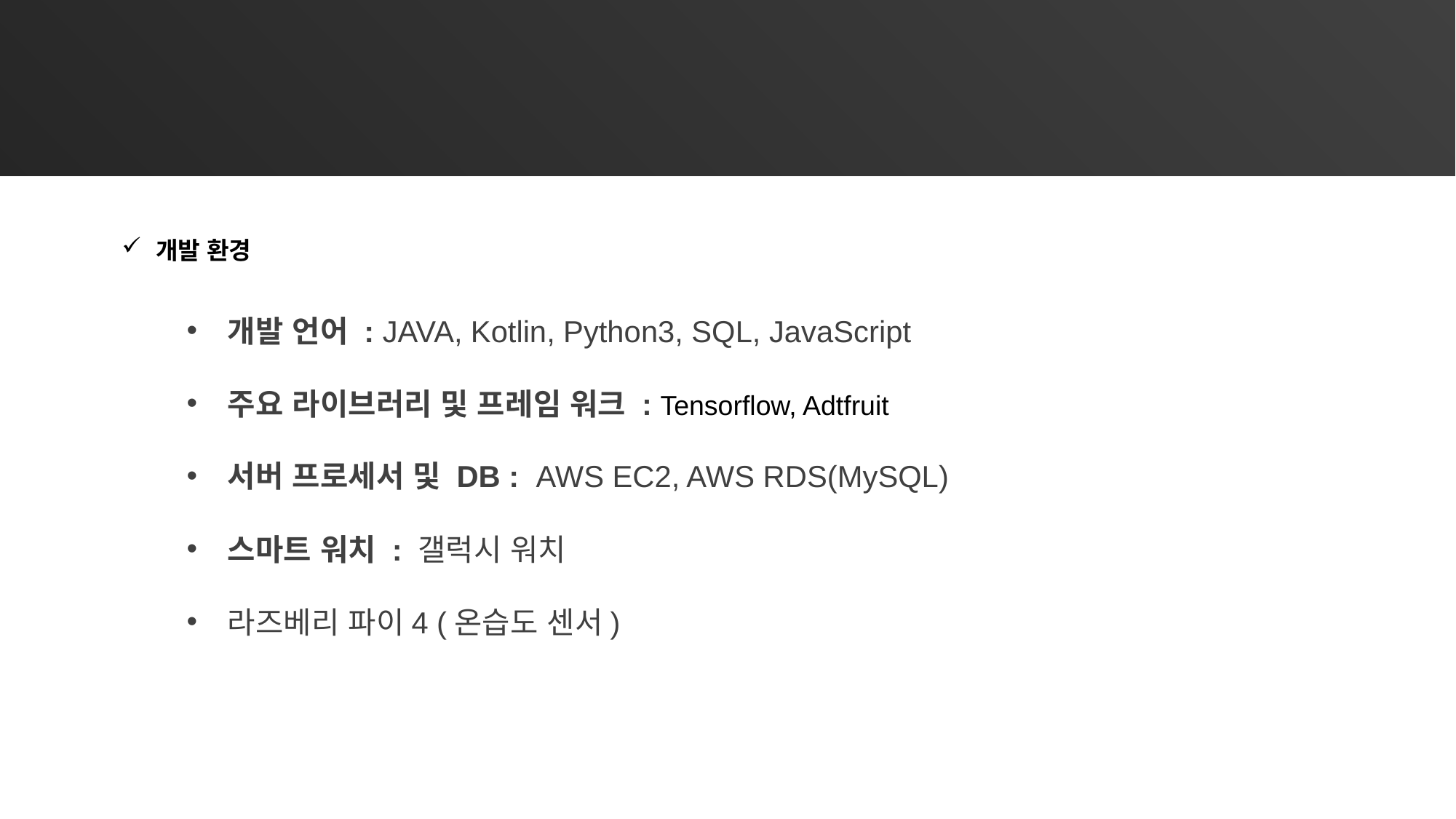

05 개발 환경 및 개발 방법
개발 환경
개발 언어 : JAVA, Kotlin, Python3, SQL, JavaScript

주요 라이브러리 및 프레임 워크 : Tensorflow, Adtfruit

서버 프로세서 및 DB :  AWS EC2, AWS RDS(MySQL)

스마트 워치 : 갤럭시 워치

라즈베리 파이4 (온습도 센서)